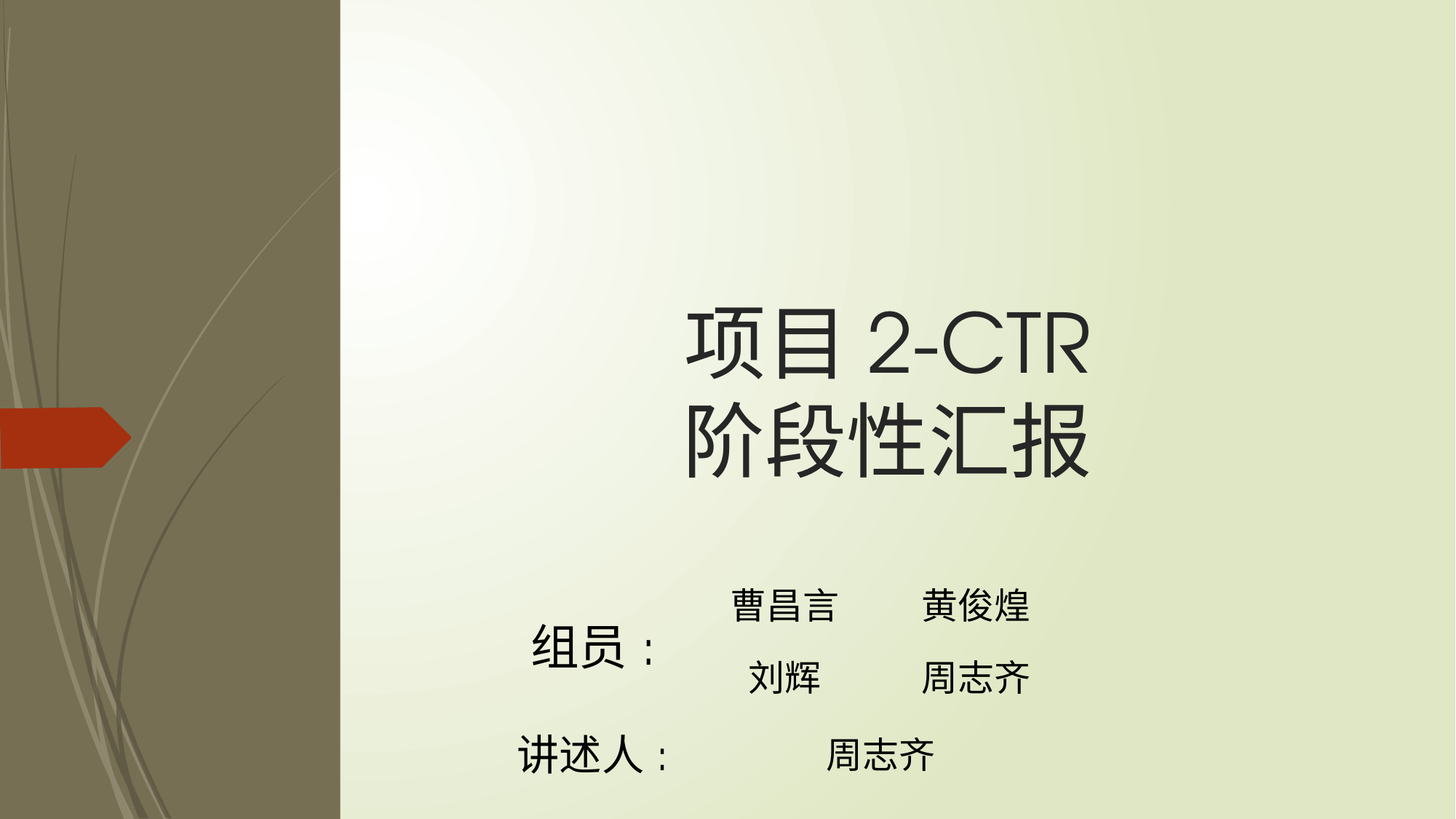

# 项目2-CTR 阶段性汇报

| 组员: | 曹昌言 | 黄俊煌 |
| --- | --- | --- |
|  | 刘辉 | 周志齐 |
| 讲述人: | 周志齐 |  |